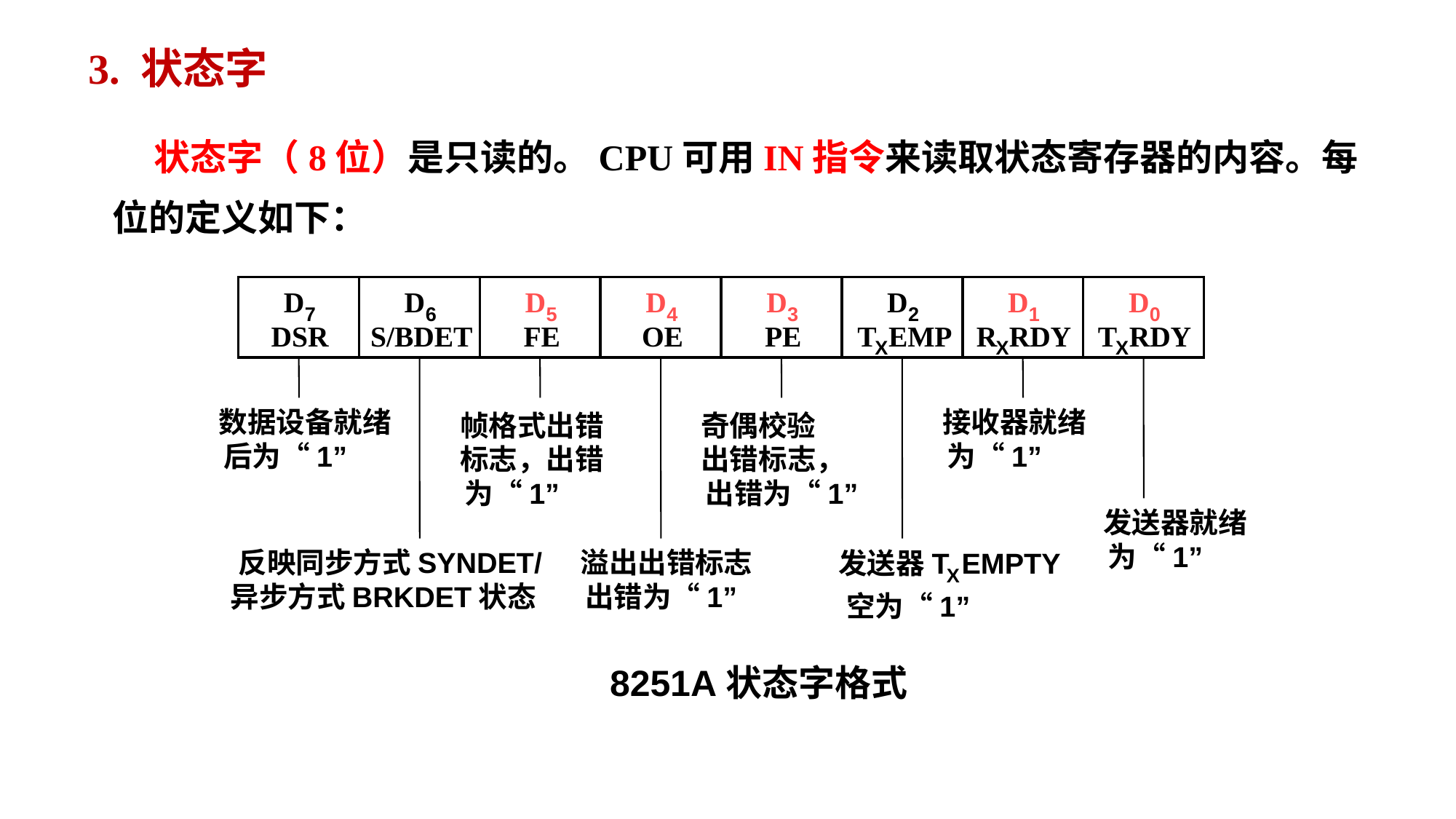

3. 状态字
    状态字（8位）是只读的。CPU可用IN指令来读取状态寄存器的内容。每位的定义如下：

D
D
D
D
D
D
D
D
7
6
5
4
3
2
1
0
DSR
S/BDET
FE
OE
PE
T
EMP
R
RDY
T
RDY
X
X
X

数据设备就绪
接收器就绪
帧格式出错
奇偶校验
后为“1”
为“1”
标志，出错
出错标志，
为“1”
出错为“1”
发送器就绪
为“1”
反映同步方式SYNDET/
溢出出错标志
发送器T
EMPTY
X
异步方式BRKDET状态
出错为“1”
空为“1”
8251A状态字格式